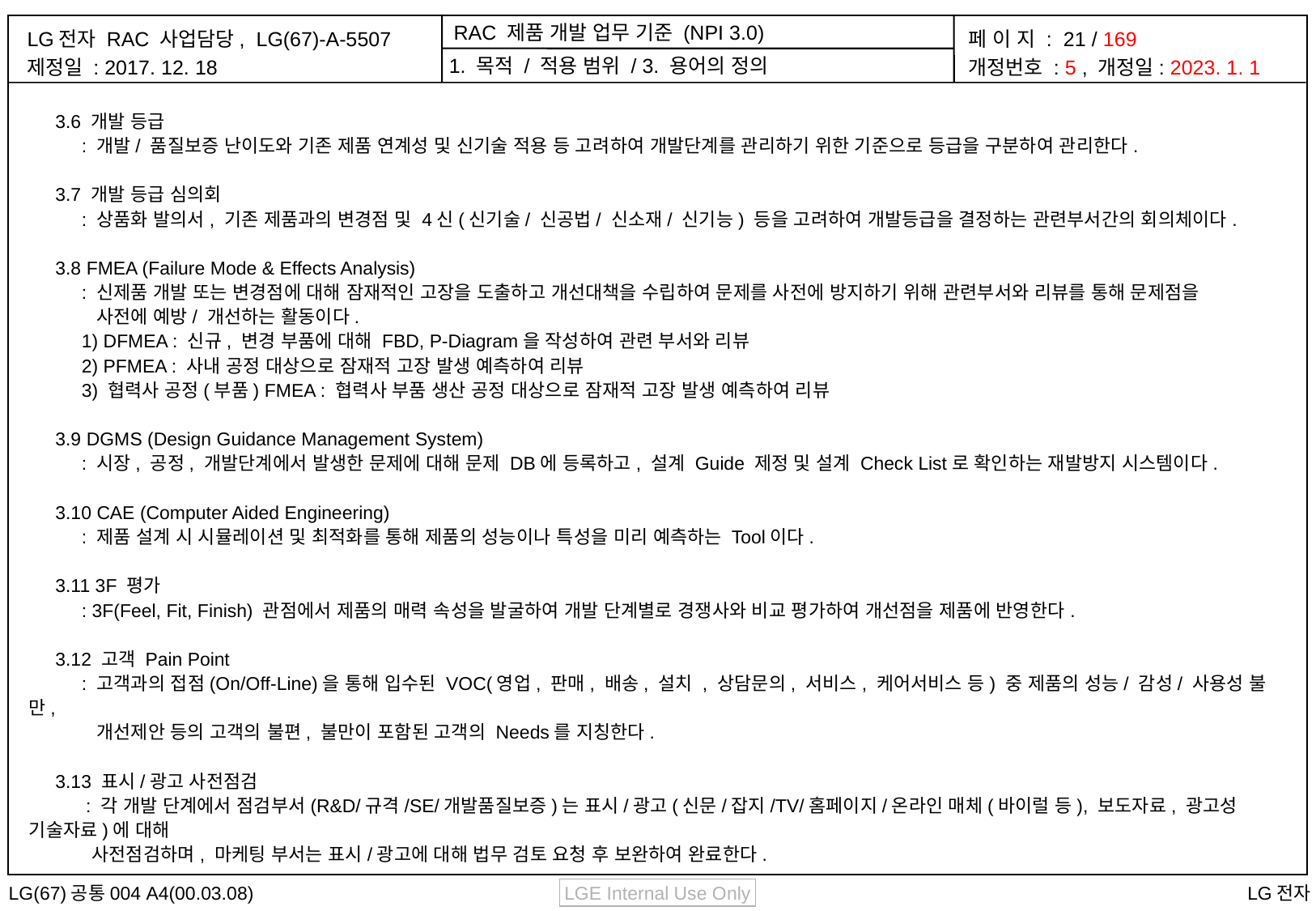

1. 목적 / 적용 범위 / 3. 용어의 정의
     3.6 개발 등급
          : 개발/ 품질보증 난이도와 기존 제품 연계성 및 신기술 적용 등 고려하여 개발단계를 관리하기 위한 기준으로 등급을 구분하여 관리한다.

     3.7 개발 등급 심의회
          : 상품화 발의서, 기존 제품과의 변경점 및 4신(신기술/ 신공법/ 신소재/ 신기능) 등을 고려하여 개발등급을 결정하는 관련부서간의 회의체이다.

     3.8 FMEA (Failure Mode & Effects Analysis)
          : 신제품 개발 또는 변경점에 대해 잠재적인 고장을 도출하고 개선대책을 수립하여 문제를 사전에 방지하기 위해 관련부서와 리뷰를 통해 문제점을
            사전에 예방/ 개선하는 활동이다.
          1) DFMEA : 신규, 변경 부품에 대해 FBD, P-Diagram을 작성하여 관련 부서와 리뷰
          2) PFMEA : 사내 공정 대상으로 잠재적 고장 발생 예측하여 리뷰
          3) 협력사 공정(부품) FMEA : 협력사 부품 생산 공정 대상으로 잠재적 고장 발생 예측하여 리뷰

     3.9 DGMS (Design Guidance Management System)
          : 시장, 공정, 개발단계에서 발생한 문제에 대해 문제 DB에 등록하고, 설계 Guide 제정 및 설계 Check List로 확인하는 재발방지 시스템이다.

     3.10 CAE (Computer Aided Engineering)
          : 제품 설계 시 시뮬레이션 및 최적화를 통해 제품의 성능이나 특성을 미리 예측하는 Tool이다.

     3.11 3F 평가
          : 3F(Feel, Fit, Finish) 관점에서 제품의 매력 속성을 발굴하여 개발 단계별로 경쟁사와 비교 평가하여 개선점을 제품에 반영한다.

     3.12 고객 Pain Point
          : 고객과의 접점(On/Off-Line)을 통해 입수된 VOC(영업, 판매, 배송, 설치 , 상담문의, 서비스, 케어서비스 등) 중 제품의 성능/ 감성/ 사용성 불만,
            개선제안 등의 고객의 불편, 불만이 포함된 고객의 Needs를 지칭한다.

     3.13 표시/광고 사전점검
          : 각 개발 단계에서 점검부서(R&D/규격/SE/개발품질보증)는 표시/광고(신문/잡지/TV/홈페이지/온라인 매체(바이럴 등), 보도자료, 광고성 기술자료)에 대해
            사전점검하며, 마케팅 부서는 표시/광고에 대해 법무 검토 요청 후 보완하여 완료한다.